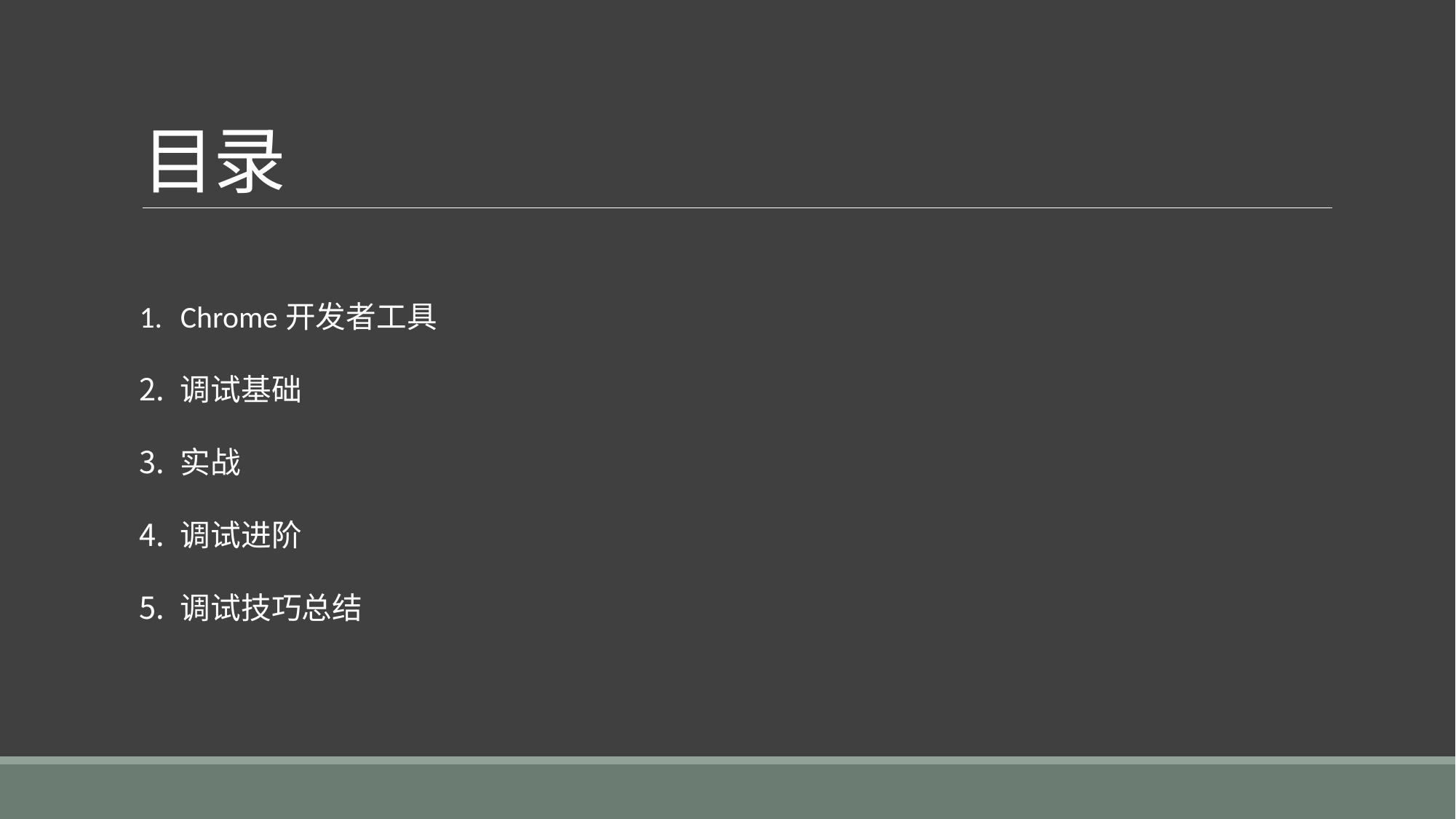

# 目录
Chrome开发者工具
调试基础
实战
调试进阶
调试技巧总结